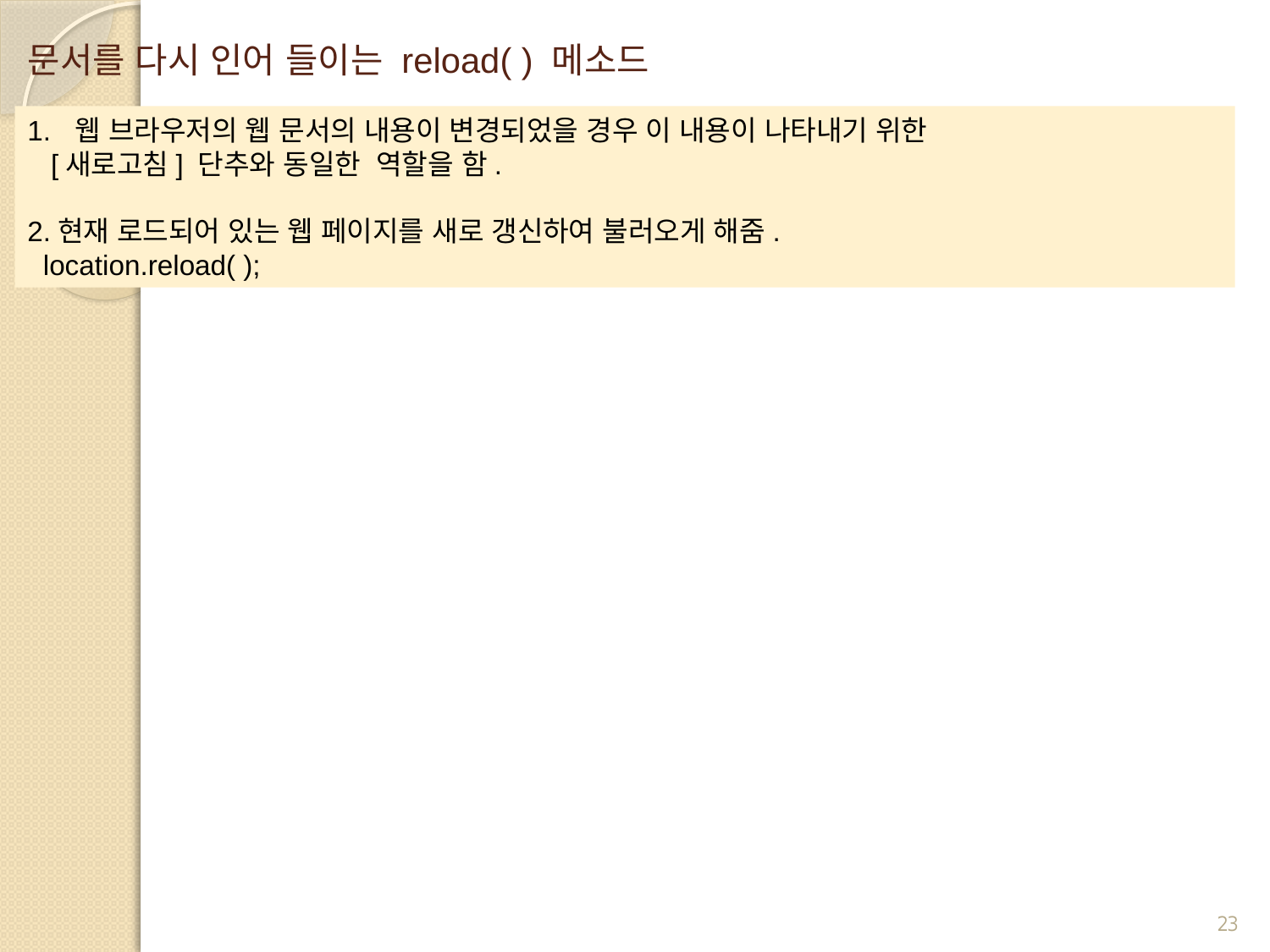

# 문서를 다시 인어 들이는 reload( ) 메소드
웹 브라우저의 웹 문서의 내용이 변경되었을 경우 이 내용이 나타내기 위한
   [새로고침] 단추와 동일한  역할을 함.

2.현재 로드되어 있는 웹 페이지를 새로 갱신하여 불러오게 해줌.
  location.reload( );
23